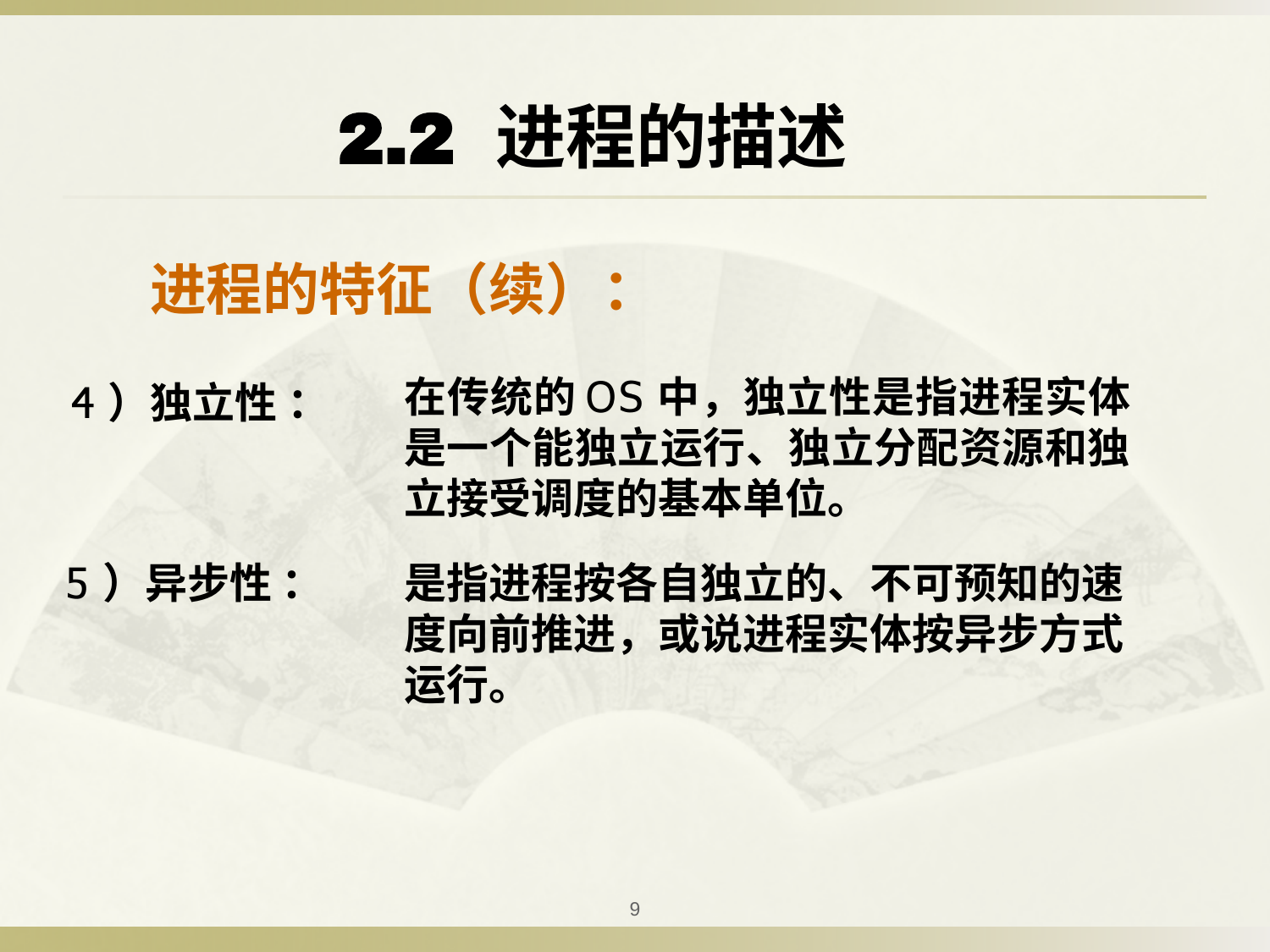

2.2 进程的描述
进程的特征（续）：
在传统的OS中，独立性是指进程实体是一个能独立运行、独立分配资源和独立接受调度的基本单位。
4）独立性 ：
5）异步性 ：
是指进程按各自独立的、不可预知的速度向前推进，或说进程实体按异步方式运行。
9